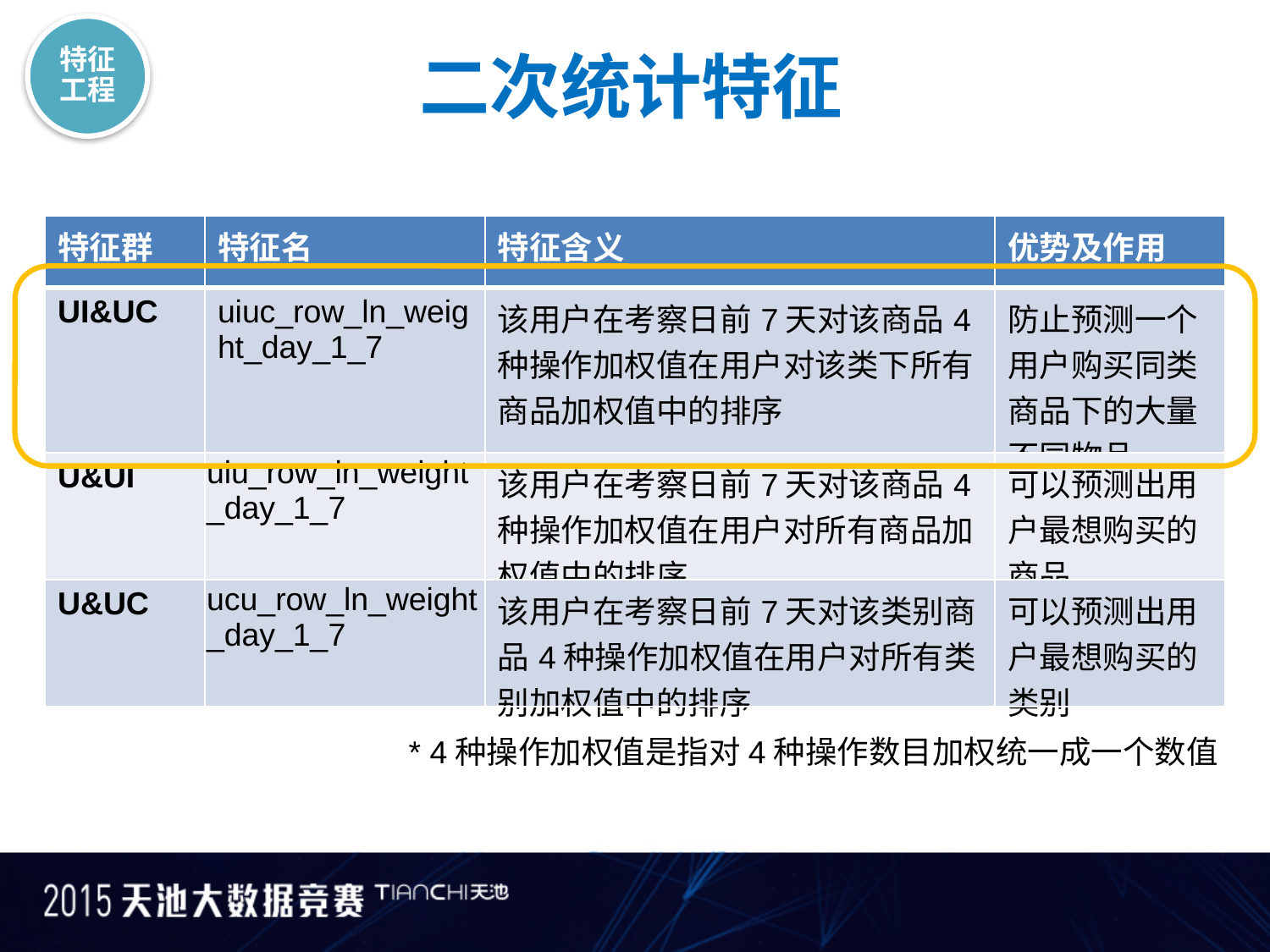

特征工程
二次统计特征
| 特征群 | 特征名 | 特征含义 | 优势及作用 |
| --- | --- | --- | --- |
| UI&UC | uiuc\_row\_ln\_weight\_day\_1\_7 | 该用户在考察日前7天对该商品4种操作加权值在用户对该类下所有商品加权值中的排序 | 防止预测一个用户购买同类商品下的大量不同物品 |
| U&UI | uiu\_row\_ln\_weight\_day\_1\_7 | 该用户在考察日前7天对该商品4种操作加权值在用户对所有商品加权值中的排序 | 可以预测出用户最想购买的商品 |
| U&UC | ucu\_row\_ln\_weight\_day\_1\_7 | 该用户在考察日前7天对该类别商品4种操作加权值在用户对所有类别加权值中的排序 | 可以预测出用户最想购买的类别 |

* 4种操作加权值是指对4种操作数目加权统一成一个数值